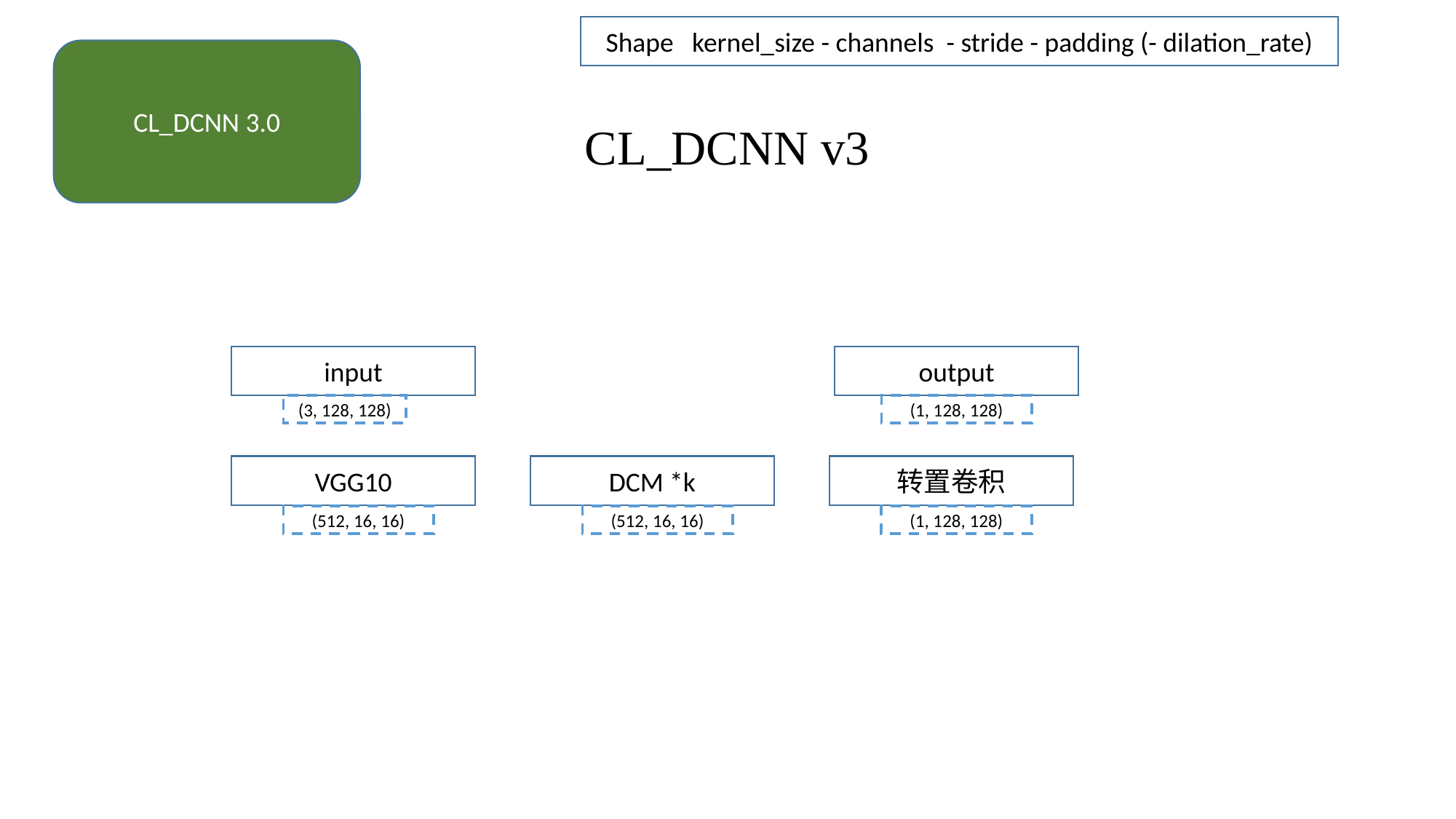

Shape   kernel_size - channels  - stride - padding (- dilation_rate)
CL_DCNN 3.0
CL_DCNN v3
input
output
(3, 128, 128)
(1, 128, 128)
VGG10
DCM *k
转置卷积
(512, 16, 16)
(512, 16, 16)
(1, 128, 128)